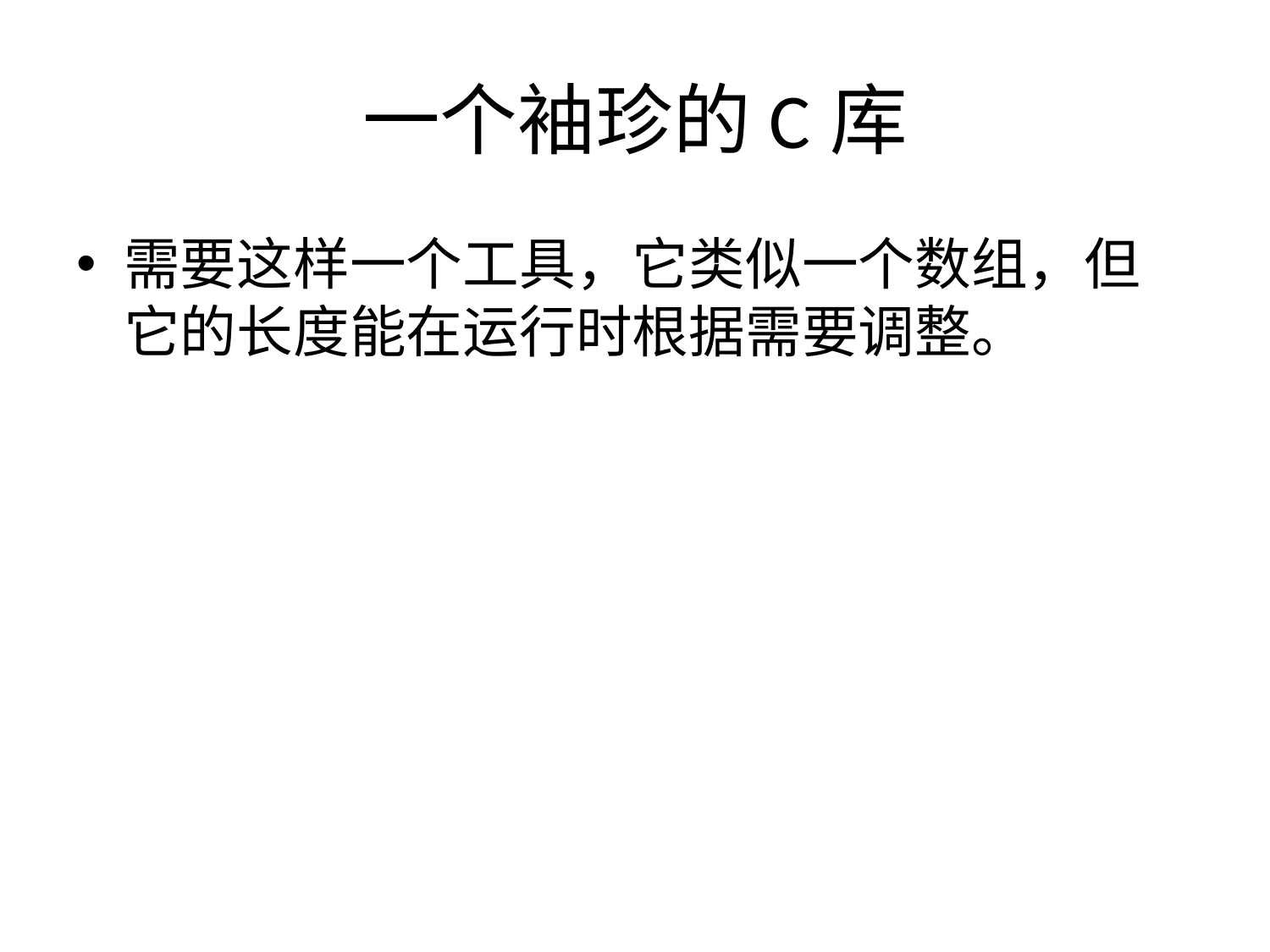

# 一个袖珍的C库
需要这样一个工具，它类似一个数组，但它的长度能在运行时根据需要调整。